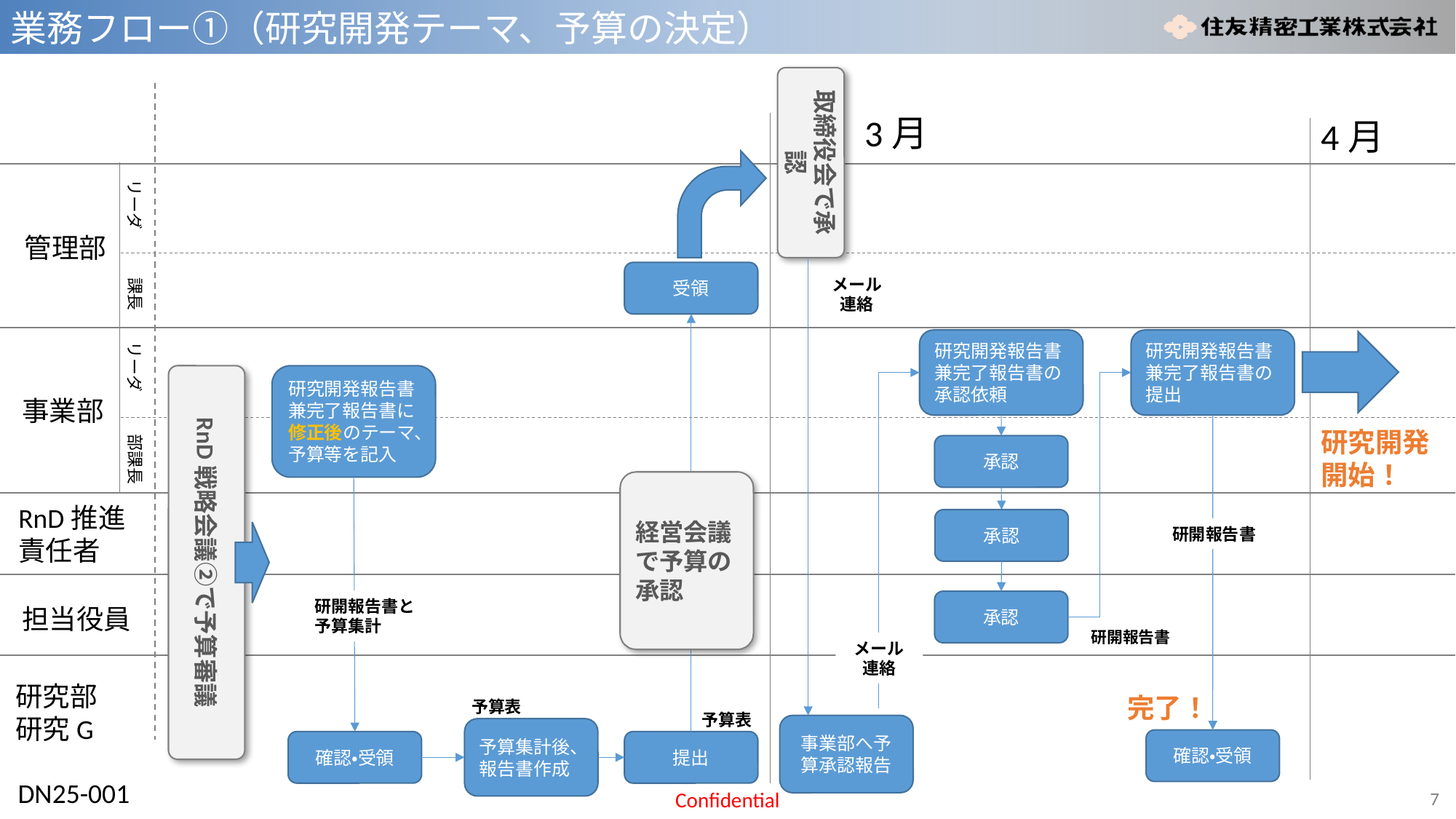

業務フロー①（研究開発テーマ、予算の決定）
取締役会で承認
3月
4月

受領
研究開発報告書兼完了報告書の承認依頼
研究開発報告書兼完了報告書の提出

RnD戦略会議②で予算審議
研究開発報告書兼完了報告書に修正後のテーマ、予算等を記入
研究開発開始！
承認
経営会議で予算の承認

承認
完了！
事業部へ予算承認報告
予算集計後、報告書作成
確認・受領
確認・受領
提出
メール連絡
承認
研開報告書
研開報告書と
予算集計
研開報告書
メール連絡
予算表
予算表